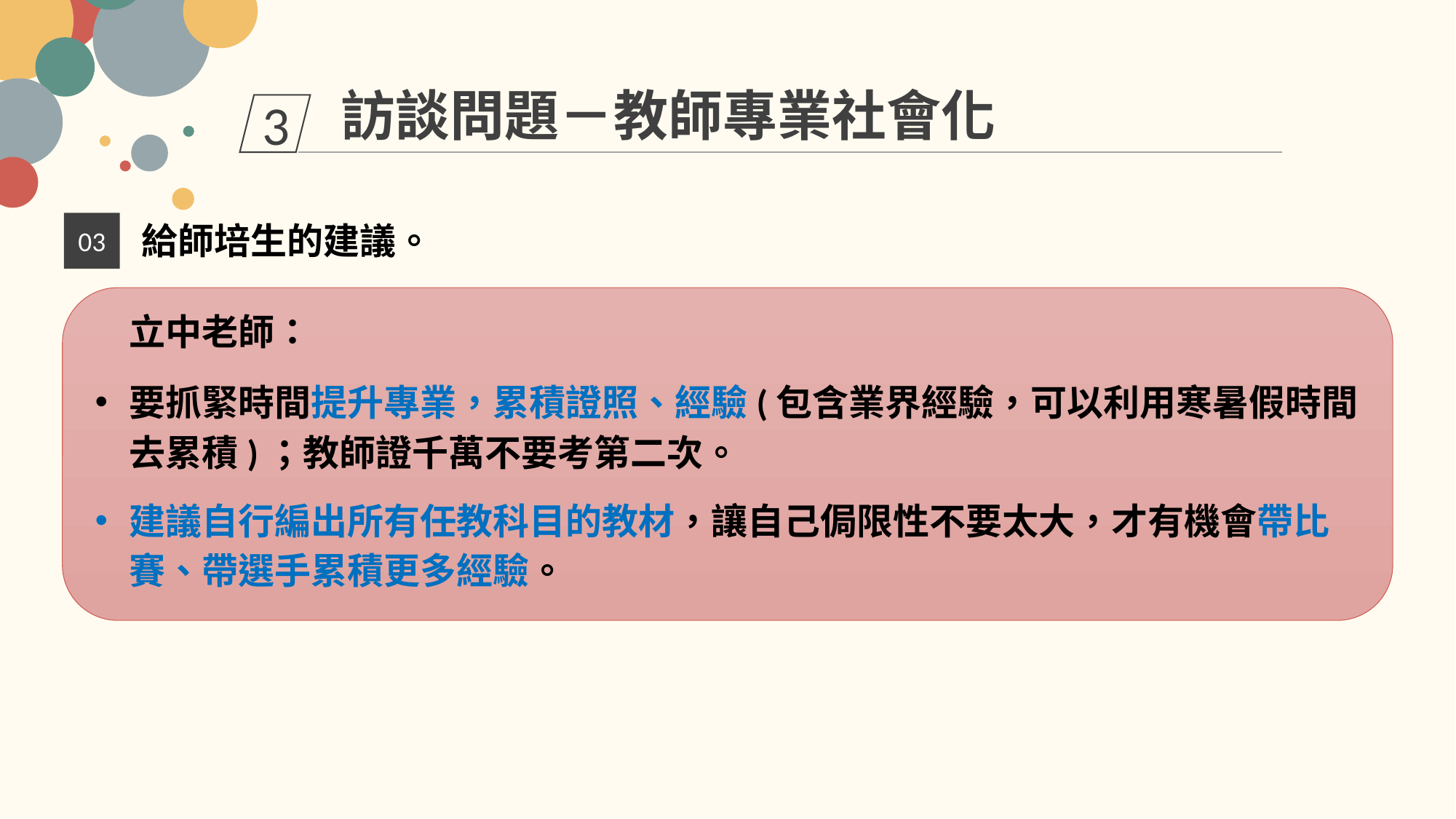

訪談問題－教師專業社會化
3
03
給師培生的建議。

立中老師：
要抓緊時間提升專業，累積證照、經驗(包含業界經驗，可以利用寒暑假時間去累積)；教師證千萬不要考第二次。
建議自行編出所有任教科目的教材，讓自己侷限性不要太大，才有機會帶比賽、帶選手累積更多經驗。